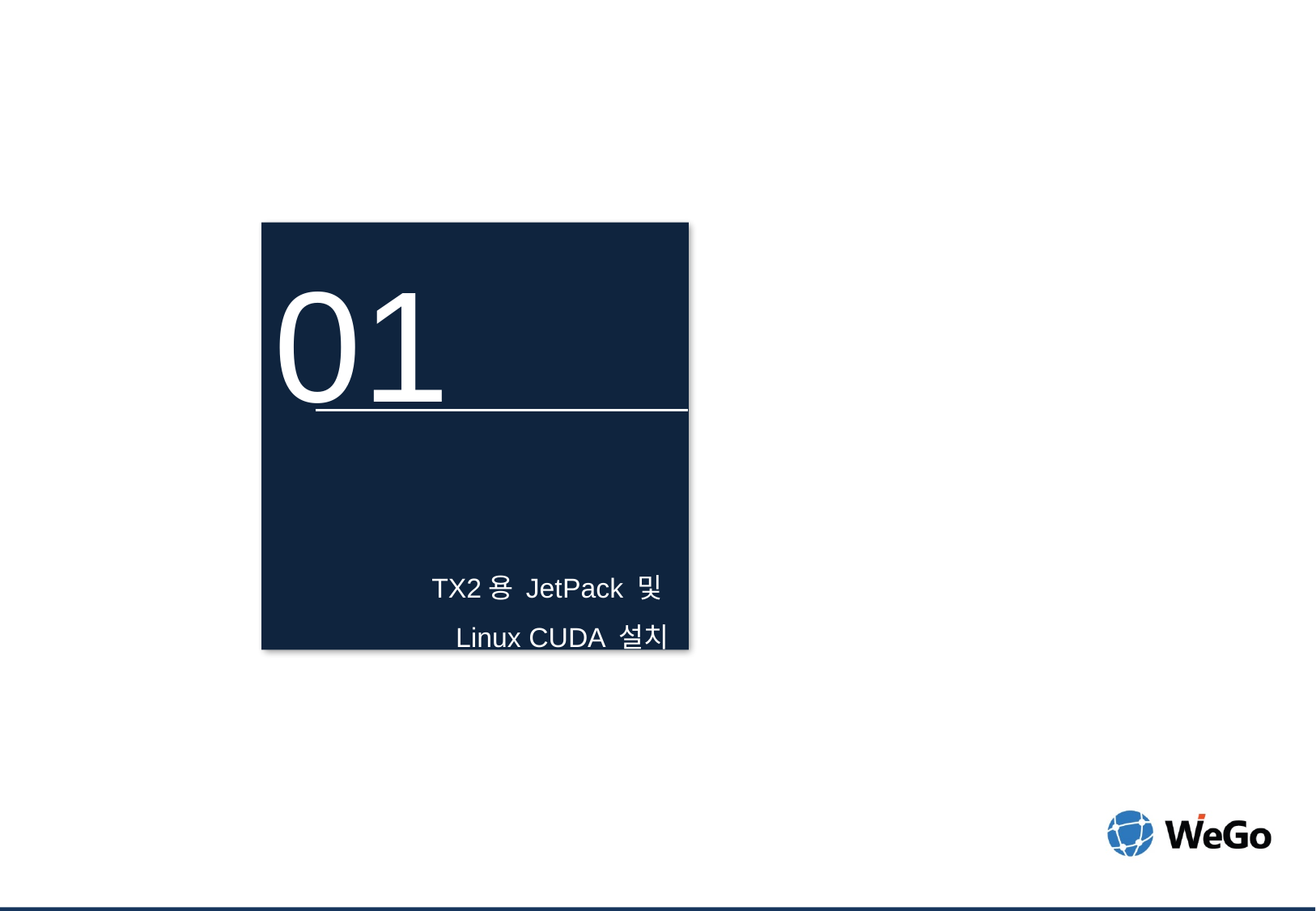

01
TX2용 JetPack 및
Linux CUDA 설치